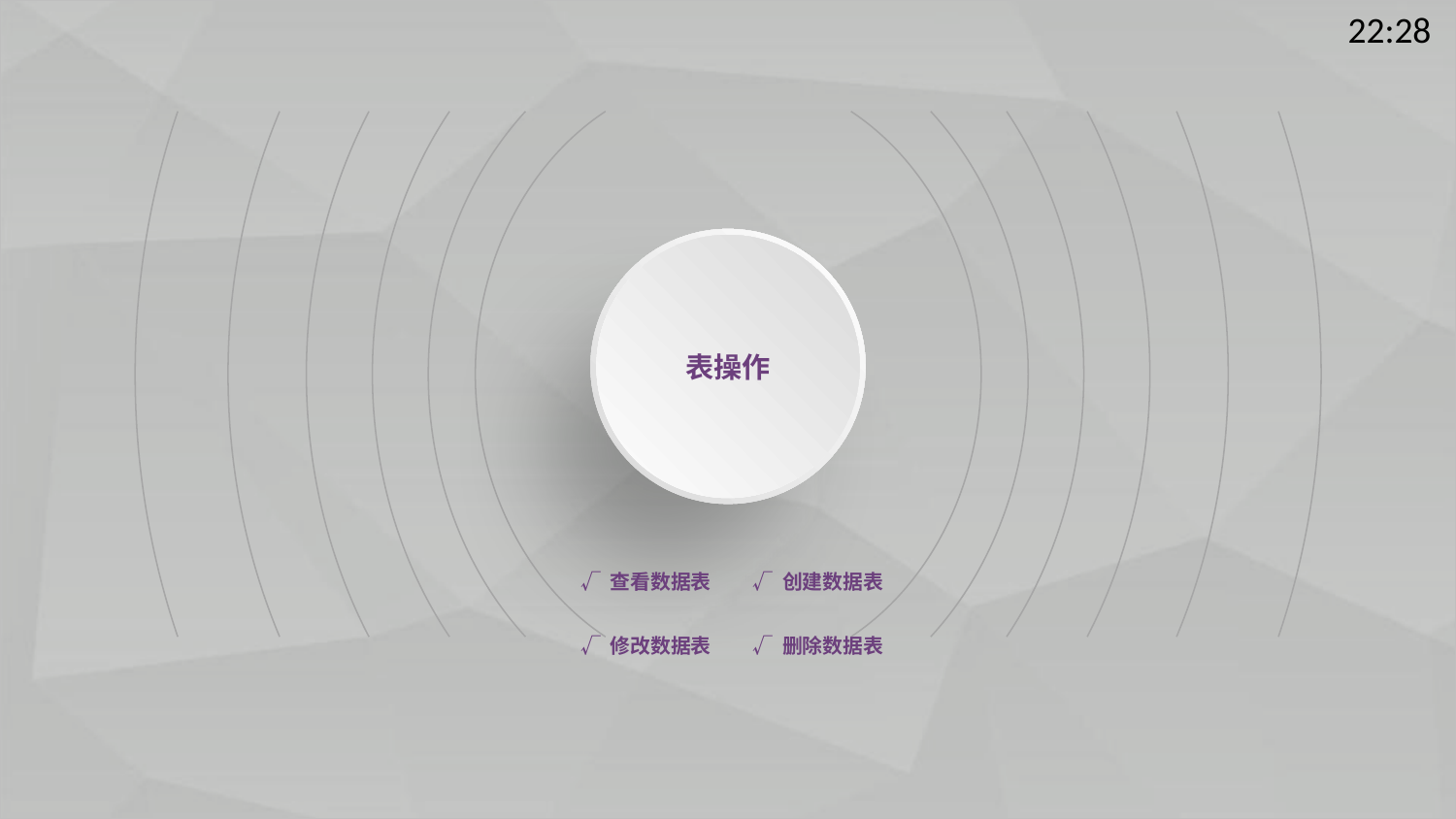

表操作
√ 查看数据表
√ 创建数据表
√ 修改数据表
√ 删除数据表